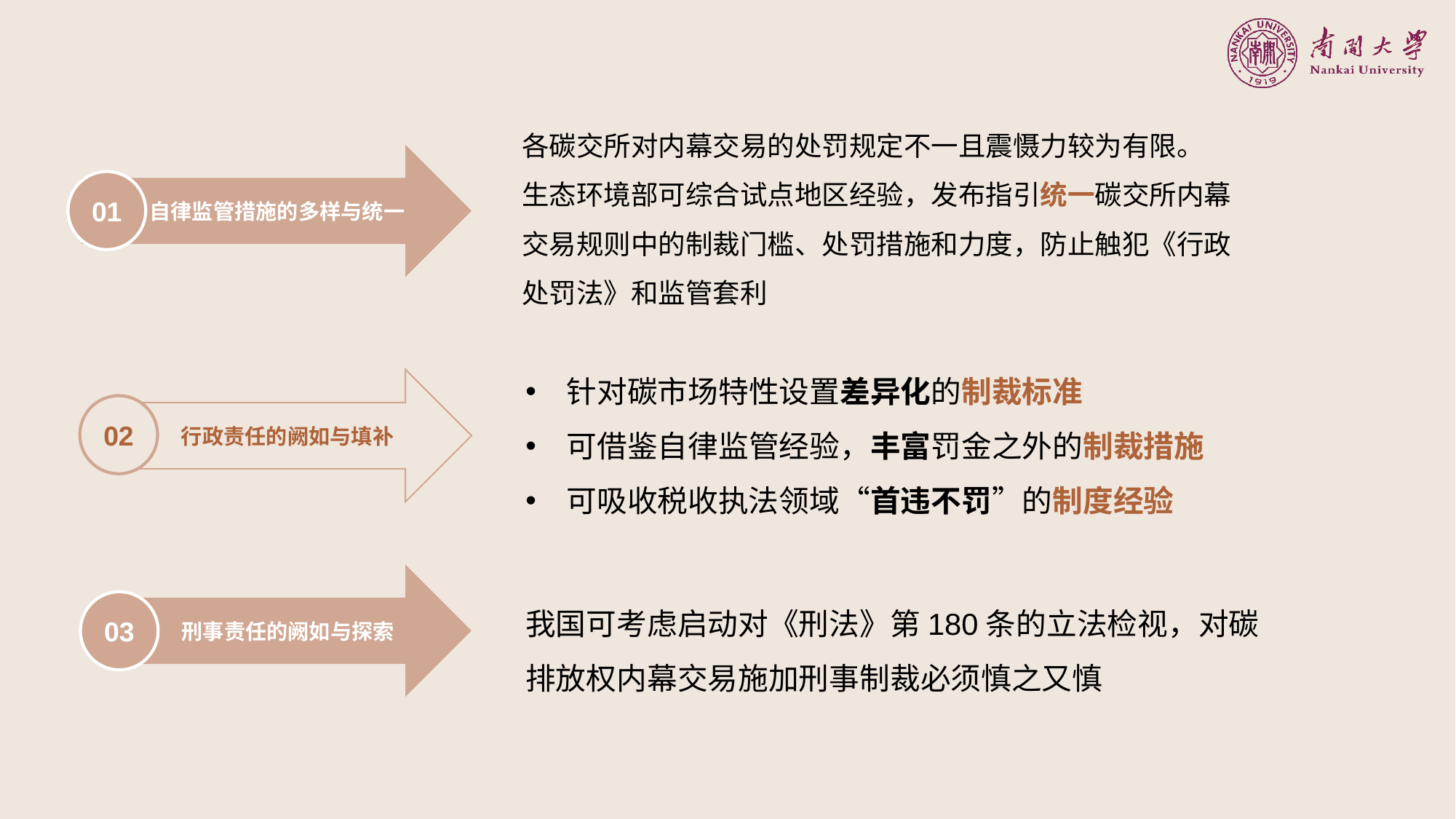

各碳交所对内幕交易的处罚规定不一且震慑力较为有限。
生态环境部可综合试点地区经验，发布指引统一碳交所内幕交易规则中的制裁门槛、处罚措施和力度，防止触犯《行政处罚法》和监管套利
自律监管措施的多样与统一
01
针对碳市场特性设置差异化的制裁标准
可借鉴自律监管经验，丰富罚金之外的制裁措施
可吸收税收执法领域“首违不罚”的制度经验
行政责任的阙如与填补
02
刑事责任的阙如与探索
我国可考虑启动对《刑法》第180条的立法检视，对碳排放权内幕交易施加刑事制裁必须慎之又慎
03